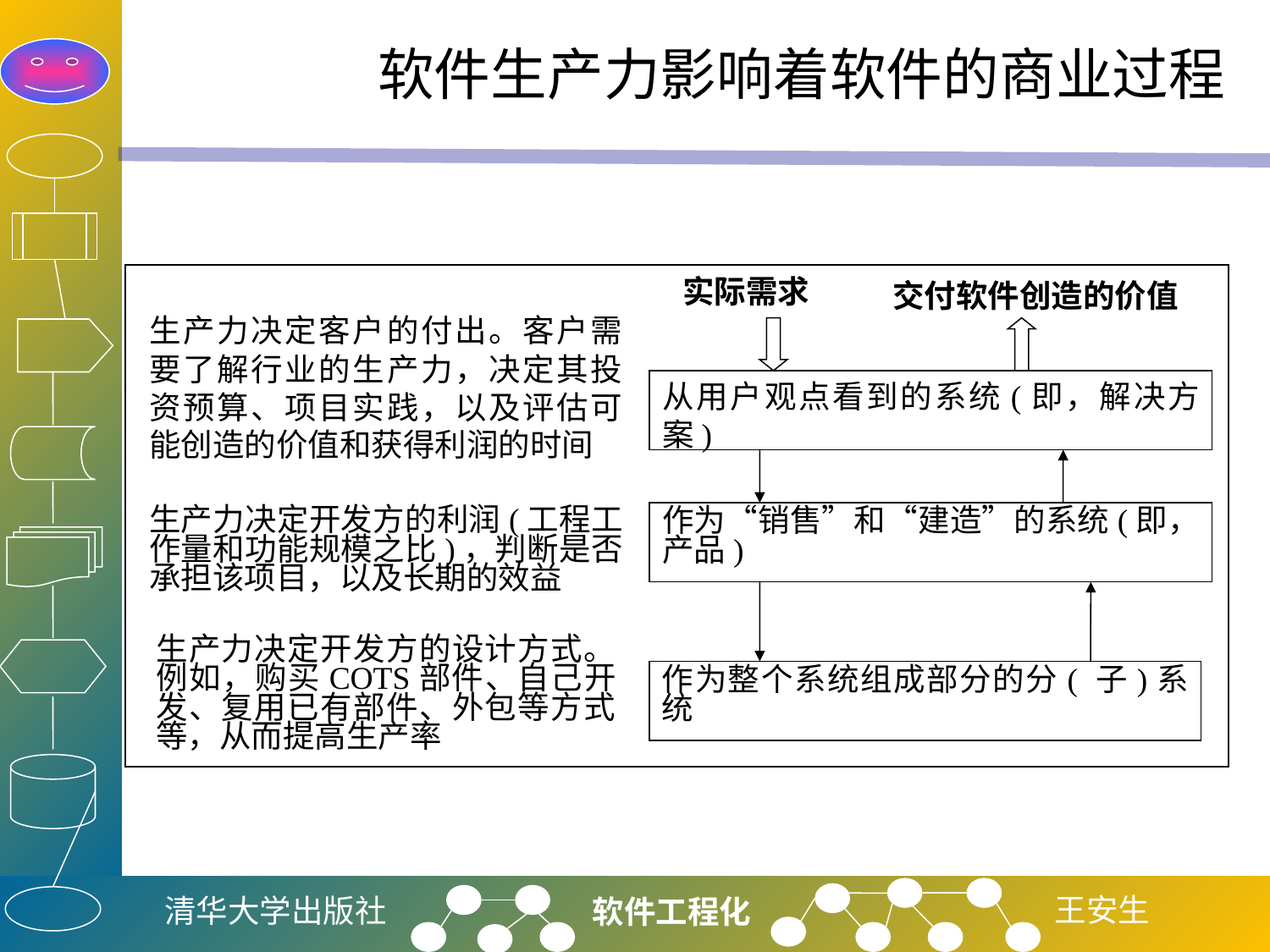

# 软件生产力影响着软件的商业过程

实际需求
交付软件创造的价值
生产力决定客户的付出。客户需要了解行业的生产力，决定其投资预算、项目实践，以及评估可能创造的价值和获得利润的时间

从用户观点看到的系统(即，解决方案)
生产力决定开发方的利润(工程工作量和功能规模之比)，判断是否承担该项目，以及长期的效益
作为“销售”和“建造”的系统(即，产品)
生产力决定开发方的设计方式。例如，购买COTS部件、自己开发、复用已有部件、外包等方式等，从而提高生产率
作为整个系统组成部分的分( 子)系统